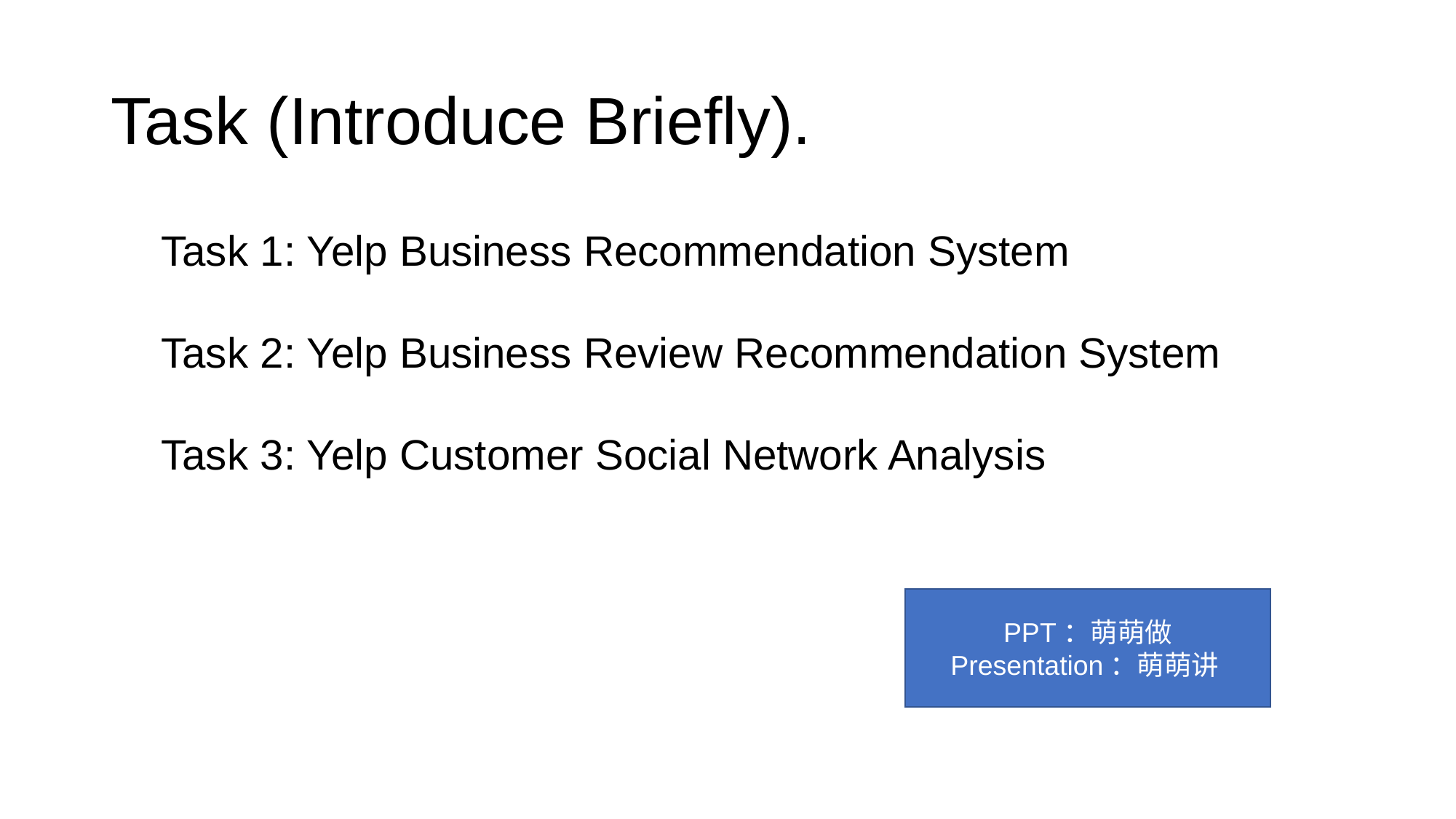

# Task (Introduce Briefly).
Task 1: Yelp Business Recommendation System

Task 2: Yelp Business Review Recommendation System

Task 3: Yelp Customer Social Network Analysis

PPT：萌萌做
Presentation：萌萌讲